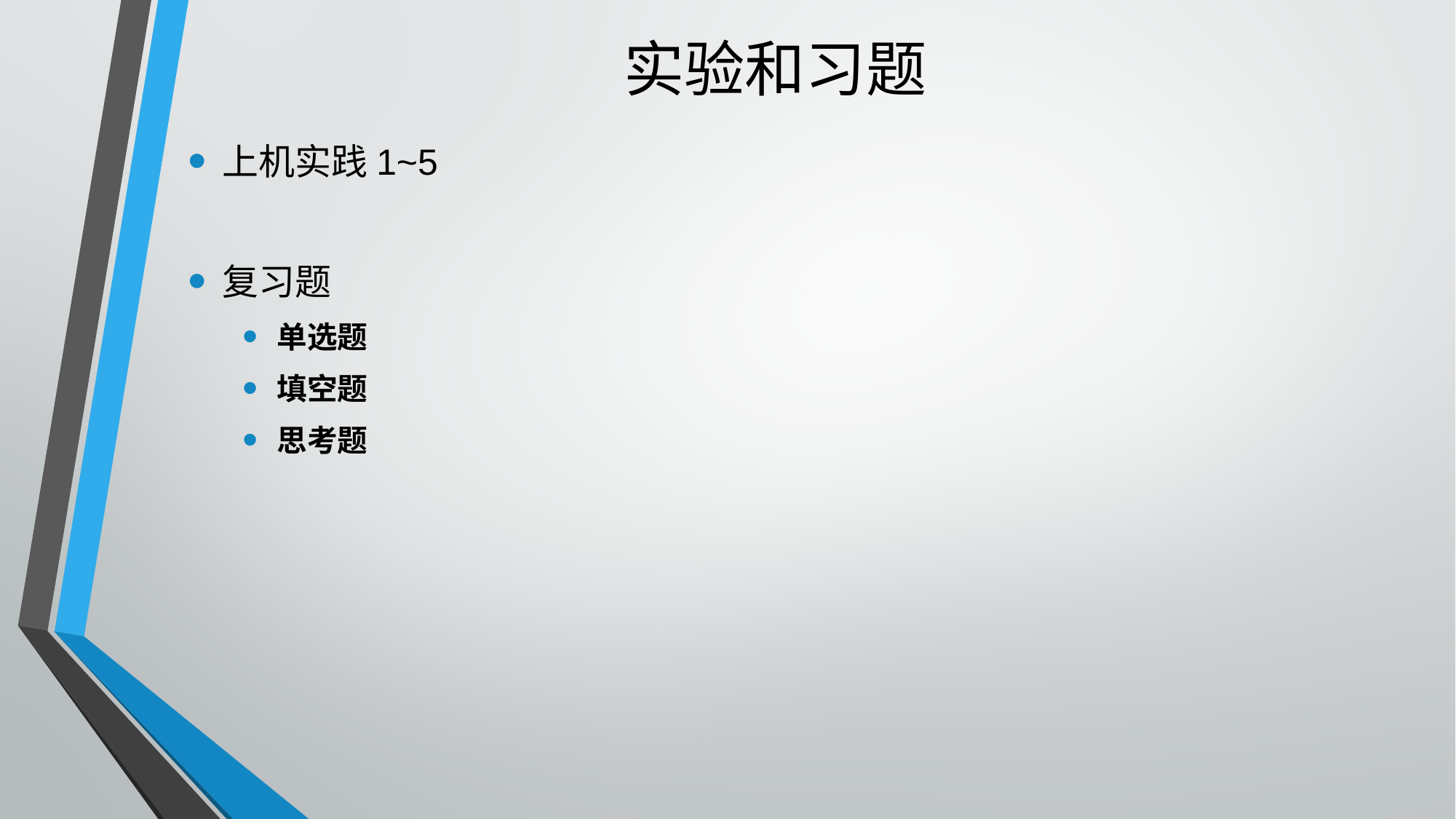

# 实验和习题
上机实践1~5

复习题
单选题
填空题
思考题